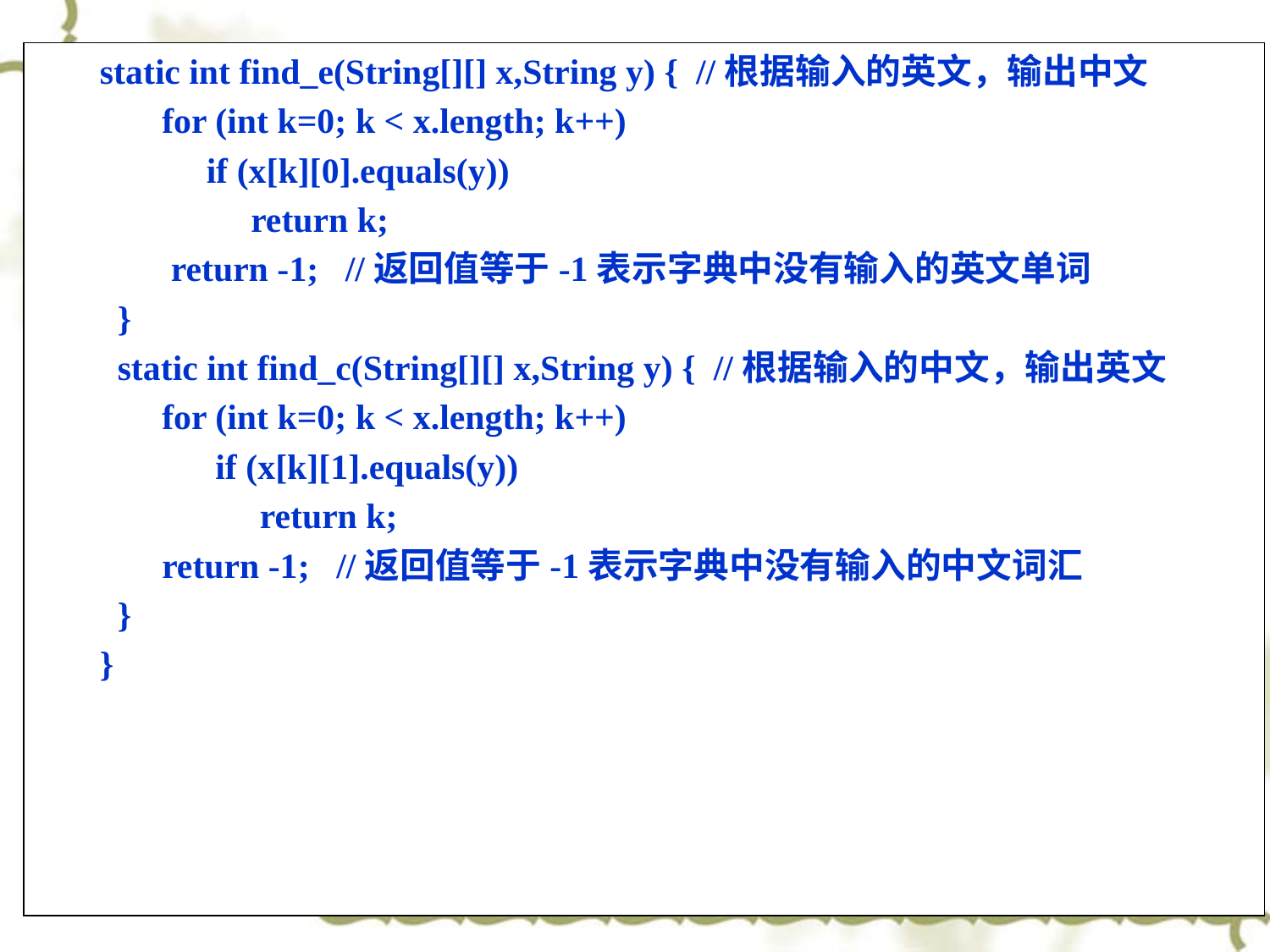

static int find_e(String[][] x,String y) {  //根据输入的英文，输出中文
       for (int k=0; k < x.length; k++)
            if (x[k][0].equals(y))
                 return k;
        return -1;   //返回值等于-1表示字典中没有输入的英文单词
  }
  static int find_c(String[][] x,String y) {  //根据输入的中文，输出英文
       for (int k=0; k < x.length; k++)
             if (x[k][1].equals(y))
                  return k;
       return -1;   //返回值等于-1表示字典中没有输入的中文词汇
  }
}